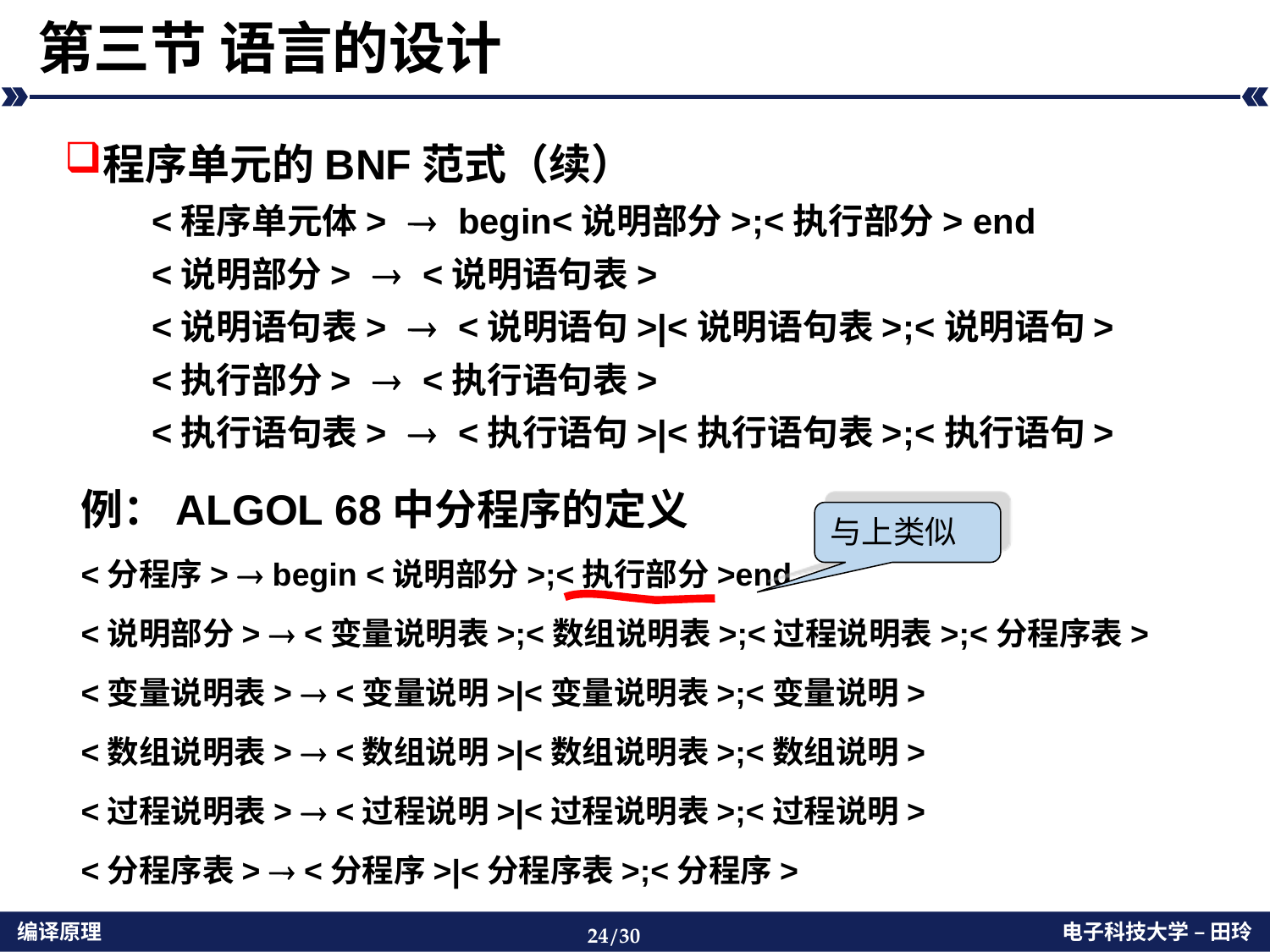

# 第三节 语言的设计
程序单元的BNF范式（续）
<程序单元体> → begin<说明部分>;<执行部分> end
<说明部分> → <说明语句表>
<说明语句表> → <说明语句>|<说明语句表>;<说明语句>
<执行部分> → <执行语句表>
<执行语句表> → <执行语句>|<执行语句表>;<执行语句>
例：ALGOL 68中分程序的定义
<分程序> → begin <说明部分>;<执行部分>end
<说明部分> → <变量说明表>;<数组说明表>;<过程说明表>;<分程序表>
<变量说明表> → <变量说明>|<变量说明表>;<变量说明>
<数组说明表> → <数组说明>|<数组说明表>;<数组说明>
<过程说明表> → <过程说明>|<过程说明表>;<过程说明>
<分程序表> → <分程序>|<分程序表>;<分程序>
与上类似